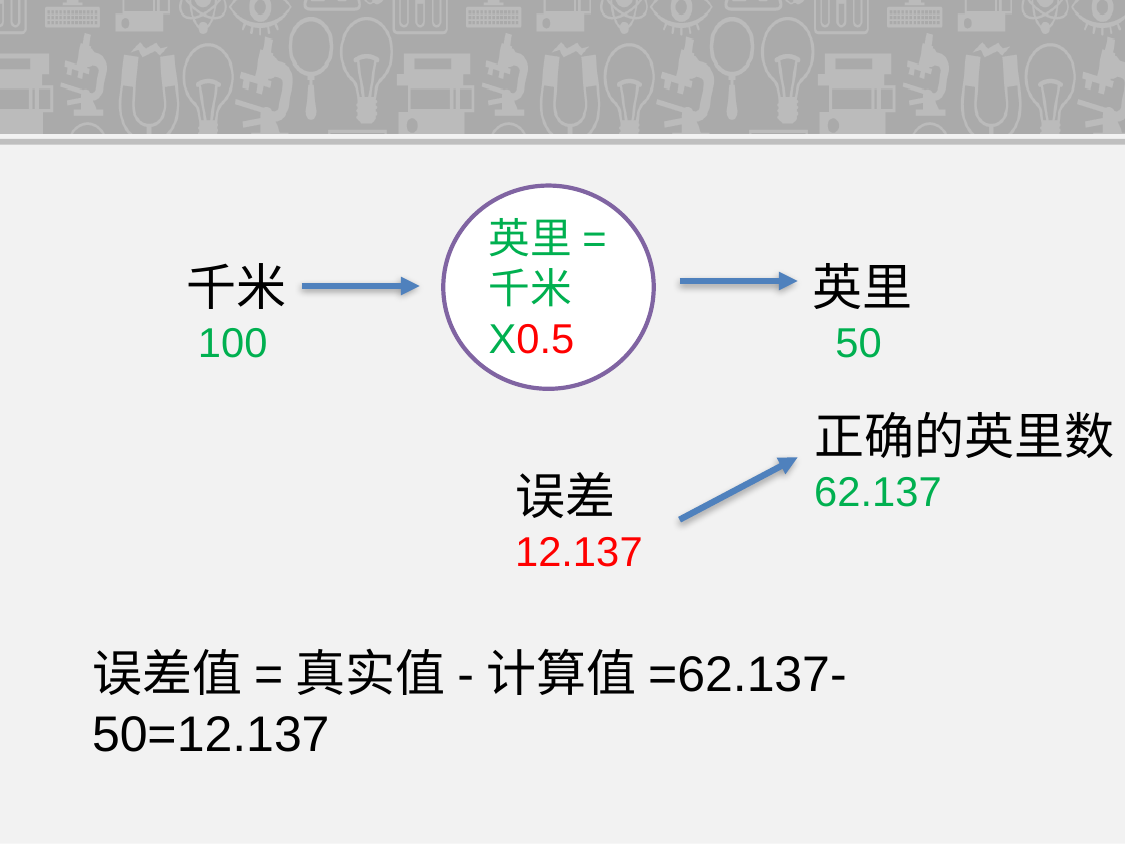

英里=千米X0.5
英里
  50
千米
 100
正确的英里数  62.137
误差
12.137
误差值=真实值-计算值=62.137-50=12.137